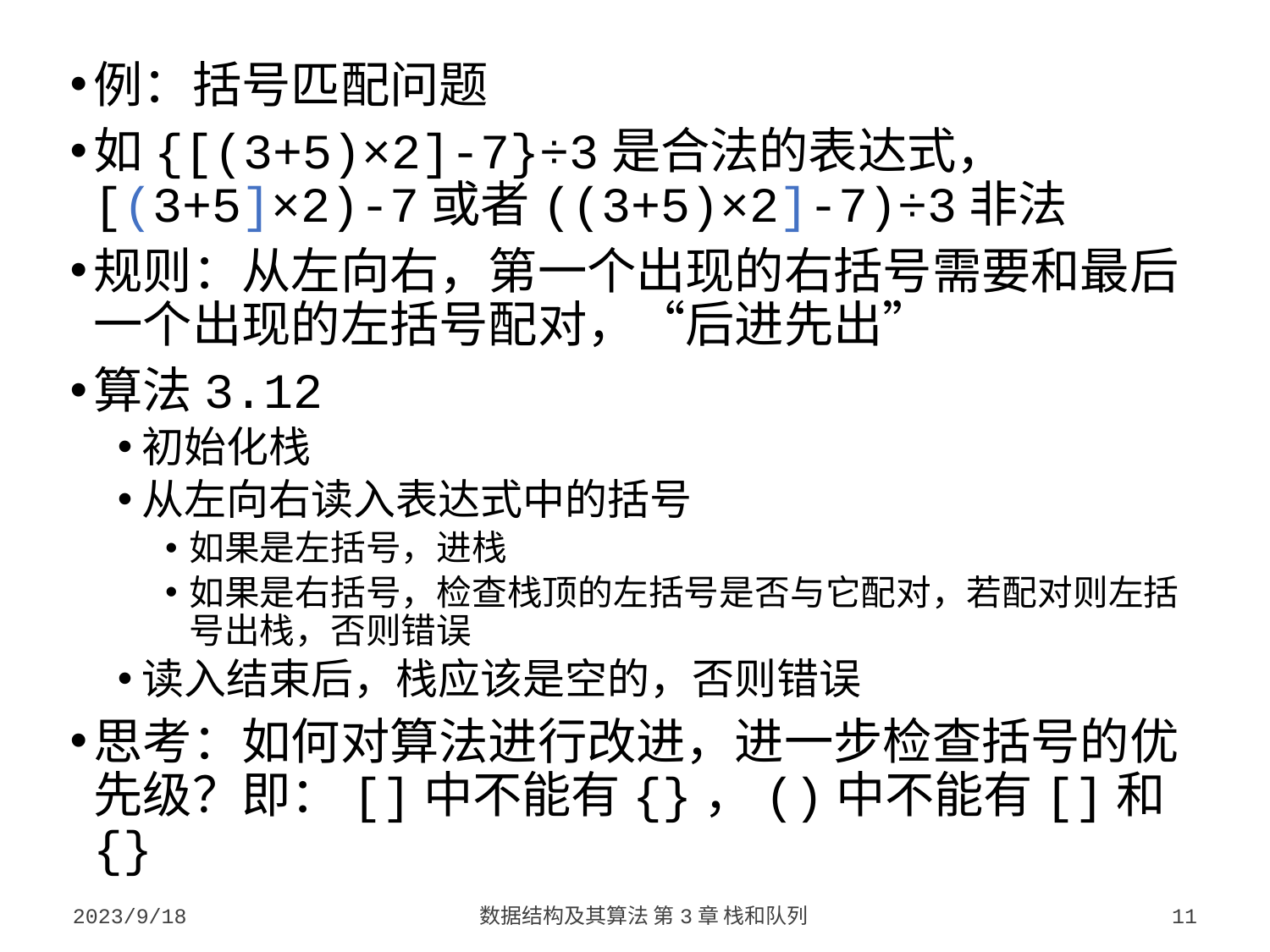

例：括号匹配问题
如{[(3+5)×2]-7}÷3是合法的表达式，[(3+5]×2)-7或者((3+5)×2]-7)÷3非法
规则：从左向右，第一个出现的右括号需要和最后一个出现的左括号配对，“后进先出”
算法3.12
初始化栈
从左向右读入表达式中的括号
如果是左括号，进栈
如果是右括号，检查栈顶的左括号是否与它配对，若配对则左括号出栈，否则错误
读入结束后，栈应该是空的，否则错误
思考：如何对算法进行改进，进一步检查括号的优先级？即：[]中不能有{}，()中不能有[]和{}
2023/9/18
数据结构及其算法 第3章 栈和队列
11